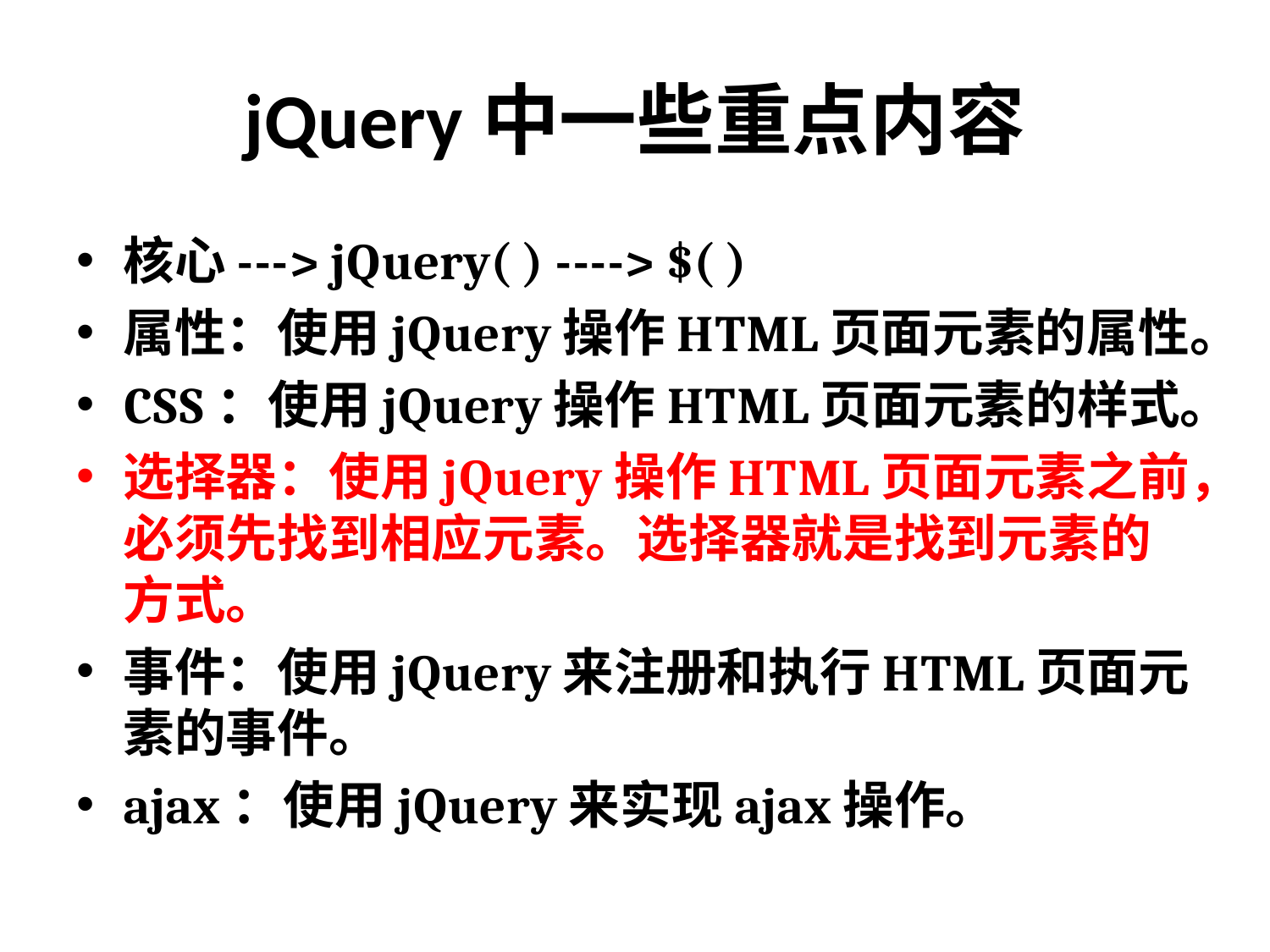

# jQuery中一些重点内容
核心---> jQuery( ) ----> $( )
属性：使用jQuery操作HTML页面元素的属性。
CSS：使用jQuery操作HTML页面元素的样式。
选择器：使用jQuery操作HTML页面元素之前，必须先找到相应元素。选择器就是找到元素的方式。
事件：使用jQuery来注册和执行HTML页面元素的事件。
ajax：使用jQuery来实现ajax操作。